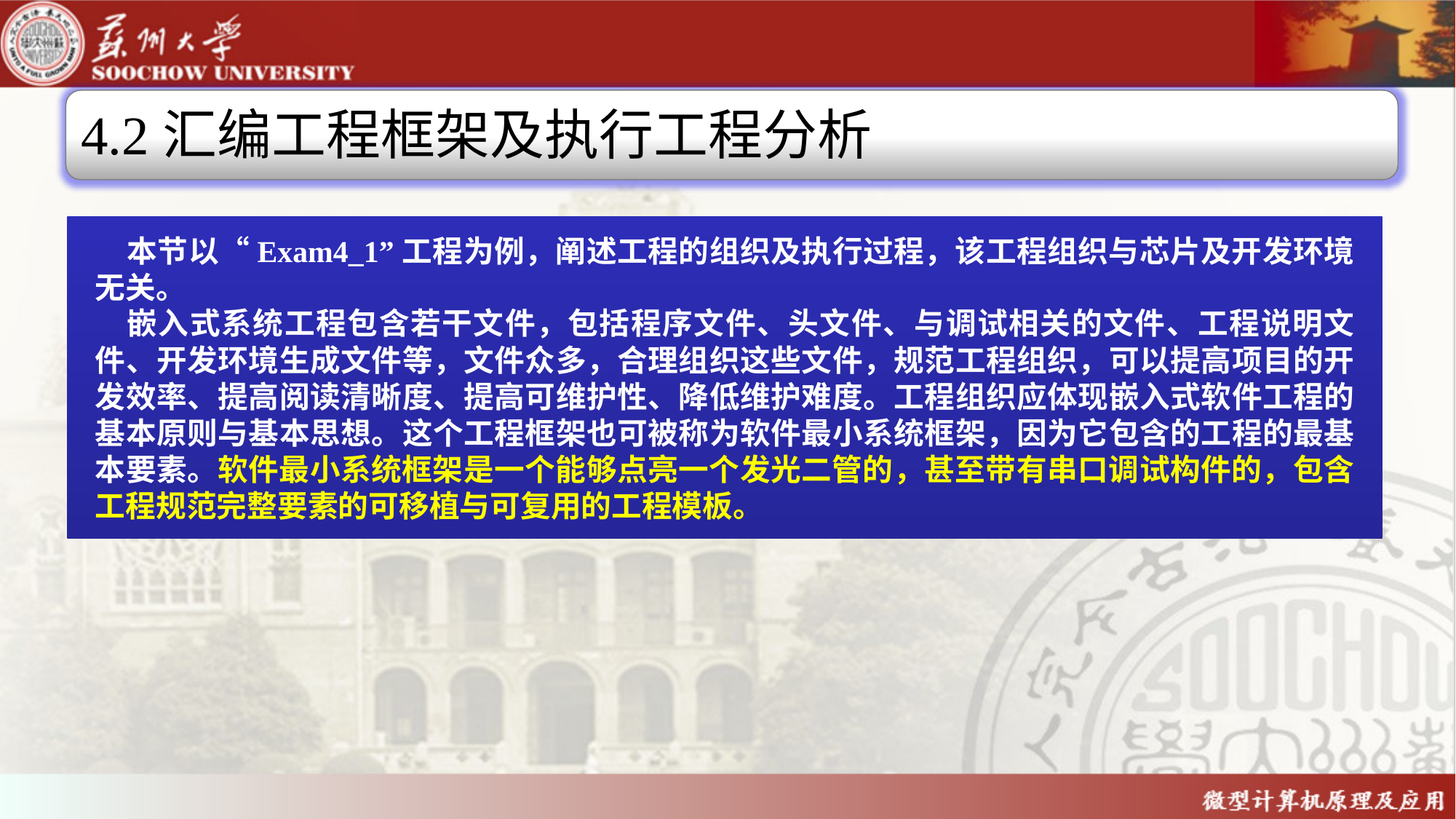

4.2汇编工程框架及执行工程分析
本节以“Exam4_1”工程为例，阐述工程的组织及执行过程，该工程组织与芯片及开发环境无关。
嵌入式系统工程包含若干文件，包括程序文件、头文件、与调试相关的文件、工程说明文件、开发环境生成文件等，文件众多，合理组织这些文件，规范工程组织，可以提高项目的开发效率、提高阅读清晰度、提高可维护性、降低维护难度。工程组织应体现嵌入式软件工程的基本原则与基本思想。这个工程框架也可被称为软件最小系统框架，因为它包含的工程的最基本要素。软件最小系统框架是一个能够点亮一个发光二管的，甚至带有串口调试构件的，包含工程规范完整要素的可移植与可复用的工程模板。